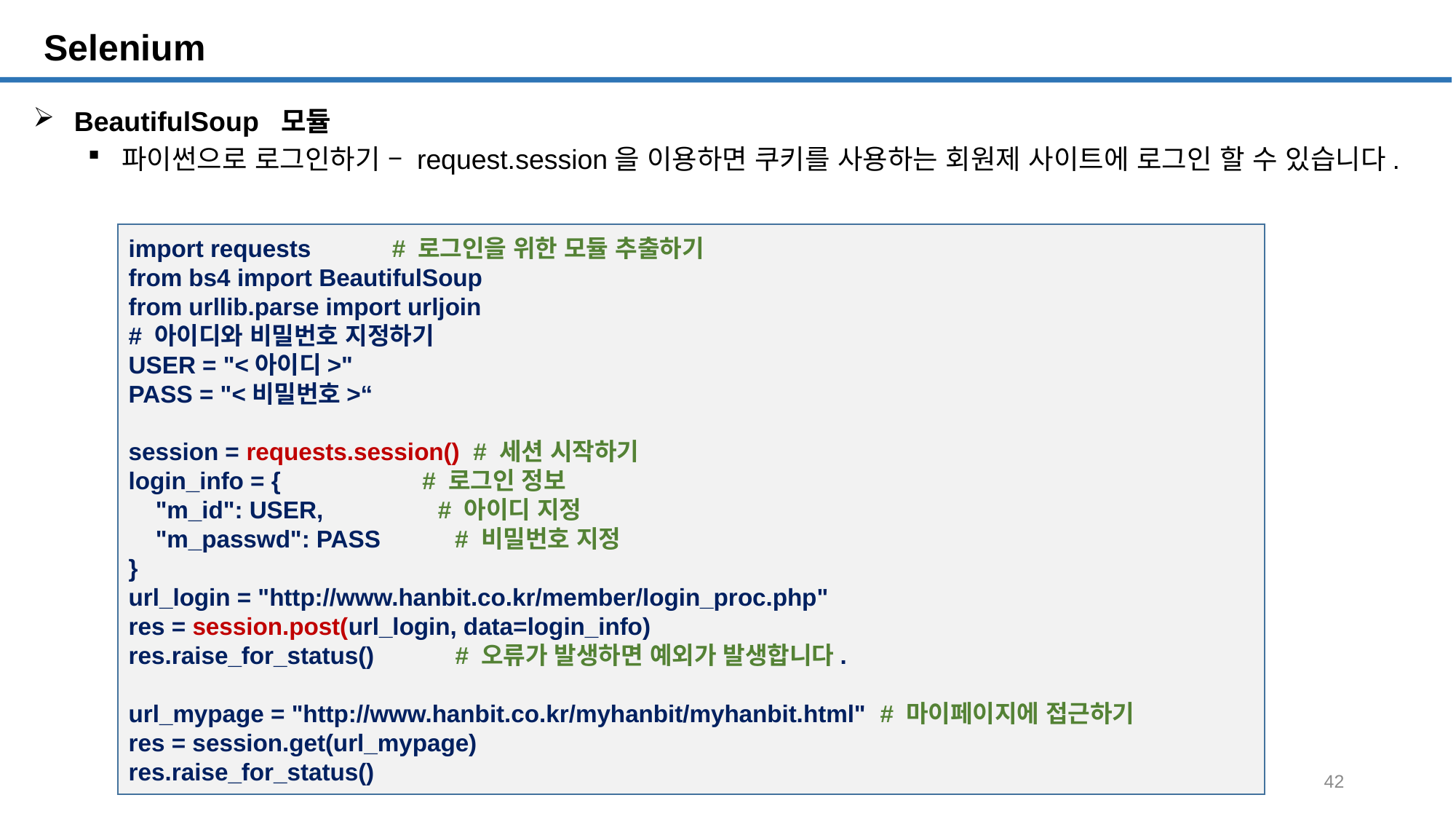

SQL 튜닝 개요
# Selenium

BeautifulSoup  모듈
파이썬으로 로그인하기 – request.session을 이용하면 쿠키를 사용하는 회원제 사이트에 로그인 할 수 있습니다.
import requests            # 로그인을 위한 모듈 추출하기
from bs4 import BeautifulSoup
from urllib.parse import urljoin
# 아이디와 비밀번호 지정하기
USER = "<아이디>"
PASS = "<비밀번호>“

session = requests.session()  # 세션 시작하기
login_info = {                     # 로그인 정보
    "m_id": USER,                 # 아이디 지정
    "m_passwd": PASS           # 비밀번호 지정
}
url_login = "http://www.hanbit.co.kr/member/login_proc.php"
res = session.post(url_login, data=login_info)
res.raise_for_status()            # 오류가 발생하면 예외가 발생합니다.

url_mypage = "http://www.hanbit.co.kr/myhanbit/myhanbit.html"  # 마이페이지에 접근하기
res = session.get(url_mypage)
res.raise_for_status()
42